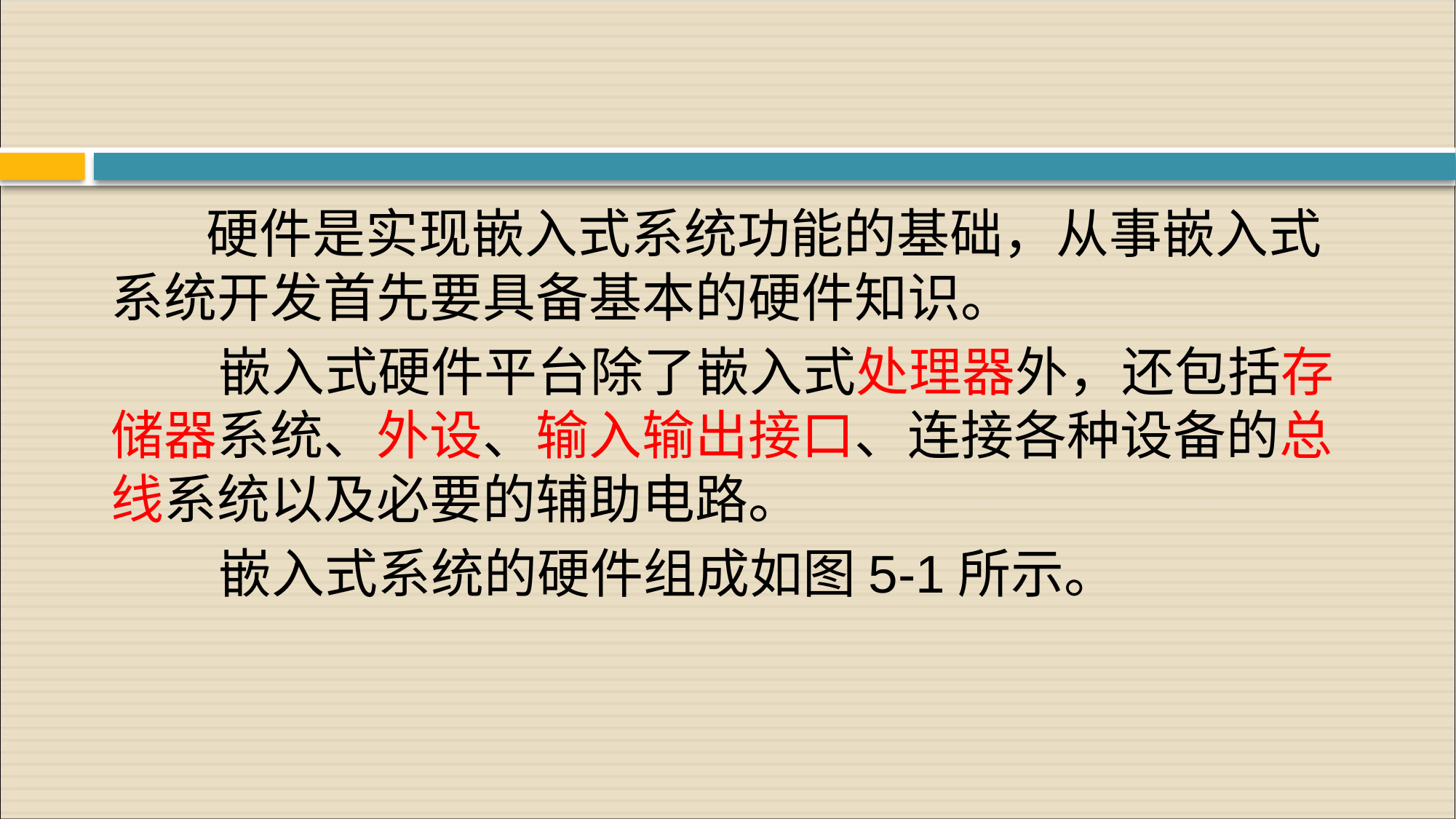

硬件是实现嵌入式系统功能的基础，从事嵌入式系统开发首先要具备基本的硬件知识。
        嵌入式硬件平台除了嵌入式处理器外，还包括存储器系统、外设、输入输出接口、连接各种设备的总线系统以及必要的辅助电路。
        嵌入式系统的硬件组成如图5-1所示。